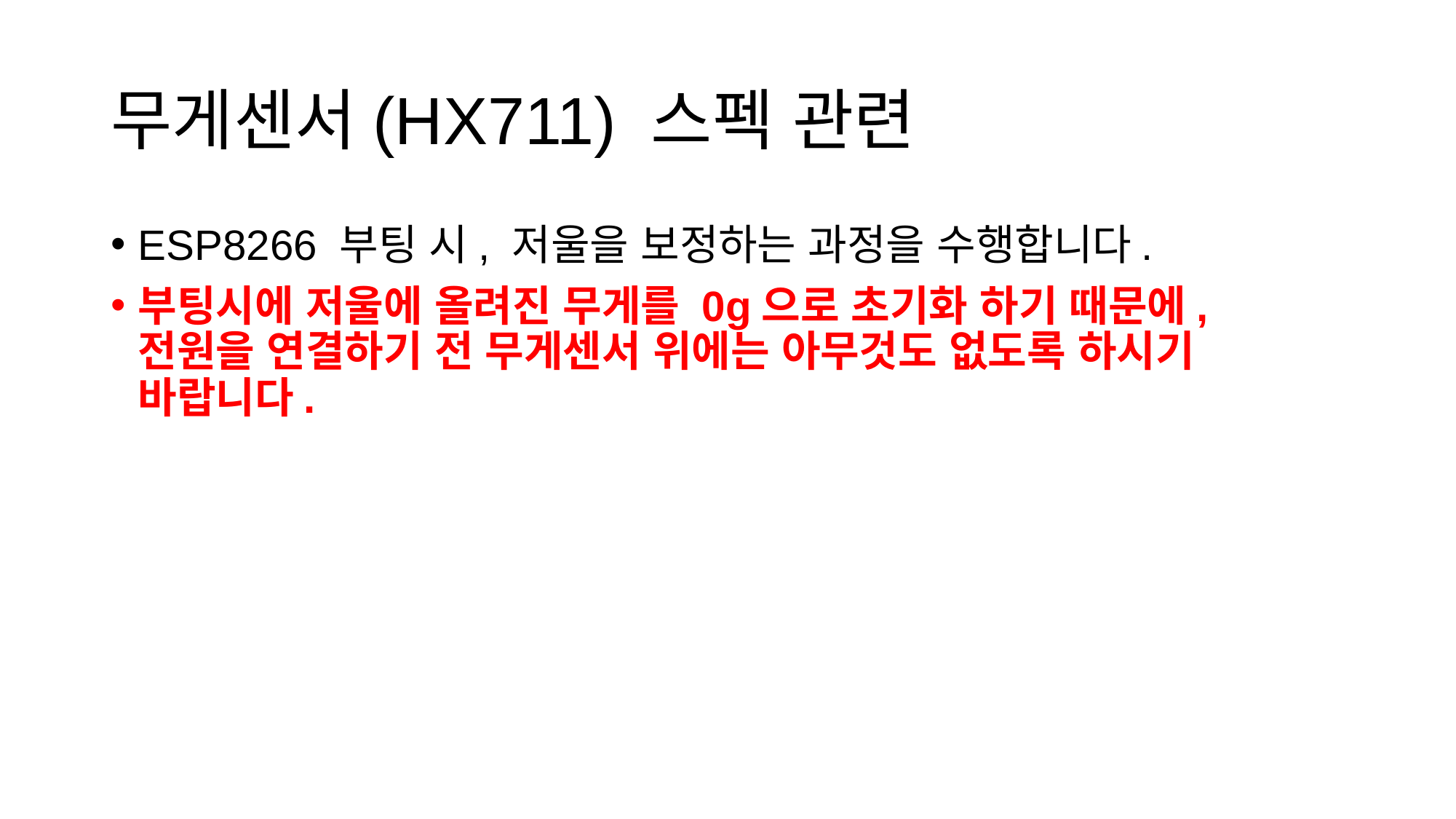

# 무게센서(HX711) 스펙 관련
ESP8266 부팅 시, 저울을 보정하는 과정을 수행합니다.
부팅시에 저울에 올려진 무게를 0g으로 초기화 하기 때문에, 전원을 연결하기 전 무게센서 위에는 아무것도 없도록 하시기 바랍니다.